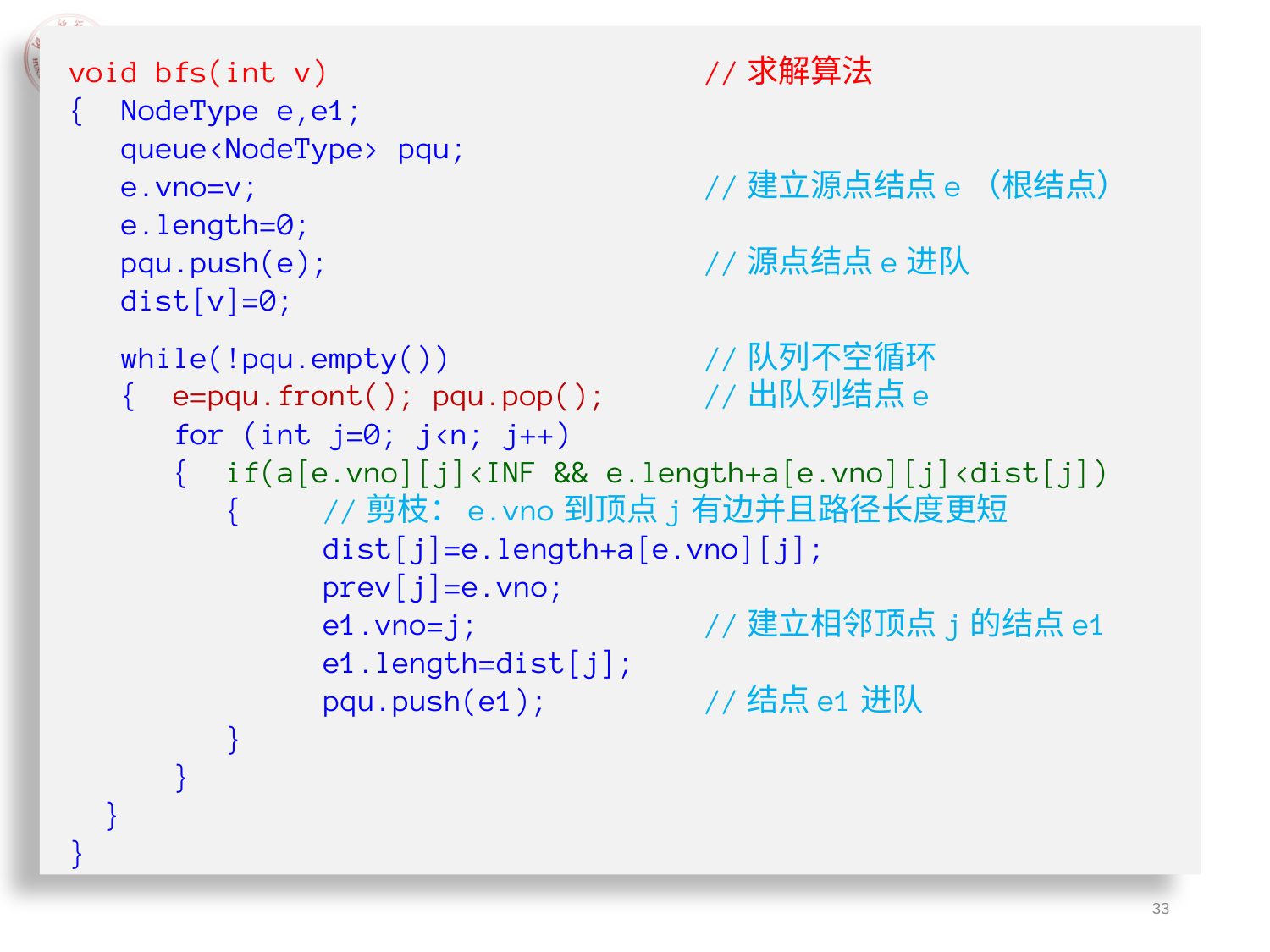

void bfs(int v)			//求解算法
{  NodeType e,e1;
   queue<NodeType> pqu;
   e.vno=v;				//建立源点结点e（根结点）
   e.length=0;
   pqu.push(e);			//源点结点e进队
   dist[v]=0;
   while(!pqu.empty())		//队列不空循环
   {  e=pqu.front(); pqu.pop();	//出队列结点e
      for (int j=0; j<n; j++)
      {  if(a[e.vno][j]<INF && e.length+a[e.vno][j]<dist[j])
         {	//剪枝：e.vno到顶点j有边并且路径长度更短
            	dist[j]=e.length+a[e.vno][j];
		prev[j]=e.vno;
		e1.vno=j;		//建立相邻顶点j的结点e1
		e1.length=dist[j];
		pqu.push(e1);		//结点e1进队
         }
      }
  }
}
33